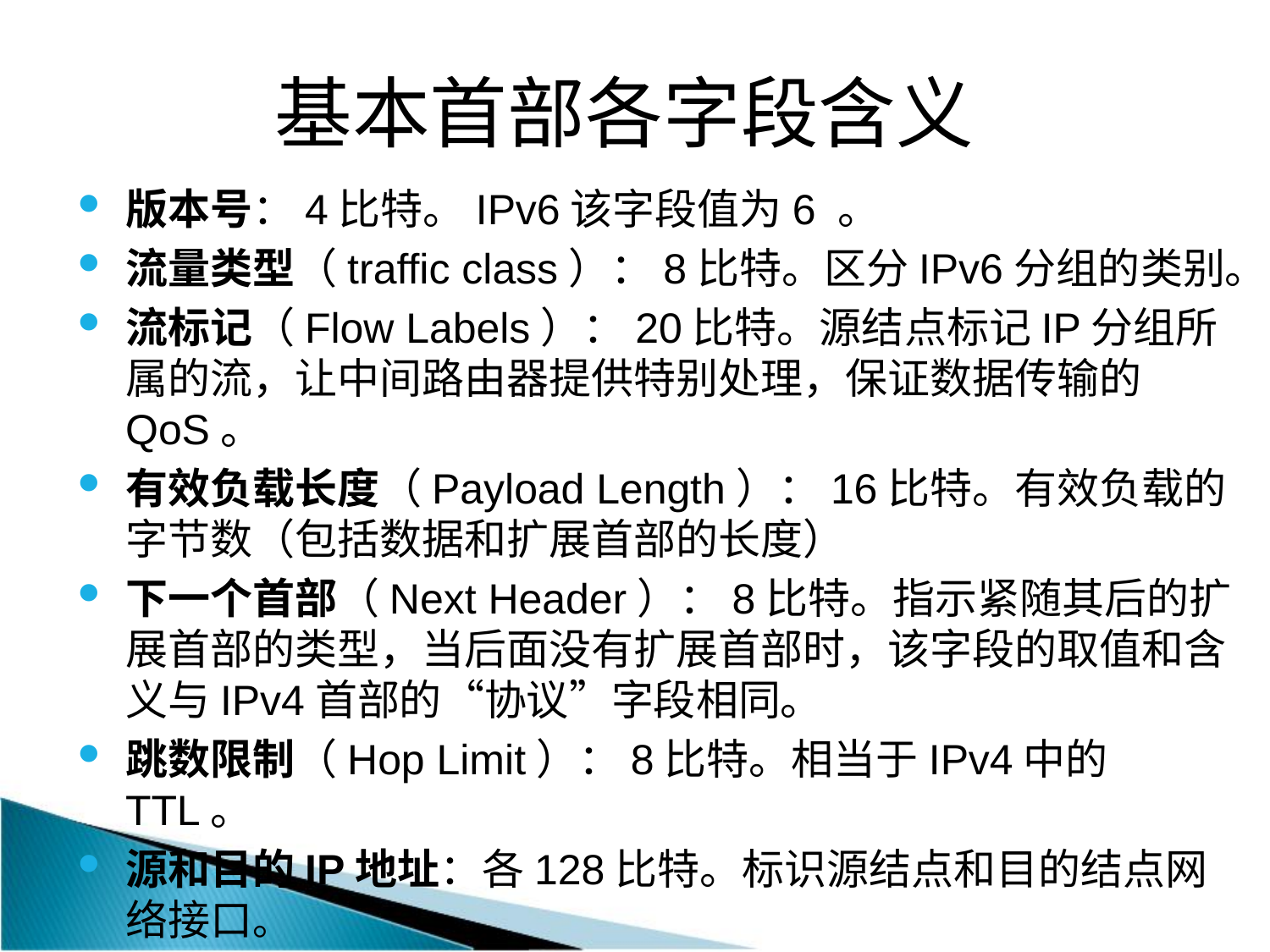

# 基本首部各字段含义
版本号：4比特。IPv6该字段值为6 。
流量类型（traffic class）：8比特。区分IPv6分组的类别。
流标记（Flow Labels）：20比特。源结点标记IP分组所属的流，让中间路由器提供特别处理，保证数据传输的QoS。
有效负载长度（Payload Length）：16比特。有效负载的字节数（包括数据和扩展首部的长度）
下一个首部（Next Header）：8比特。指示紧随其后的扩展首部的类型，当后面没有扩展首部时，该字段的取值和含义与IPv4首部的“协议”字段相同。
跳数限制（Hop Limit）：8比特。相当于IPv4中的TTL。
源和目的IP地址：各128比特。标识源结点和目的结点网络接口。